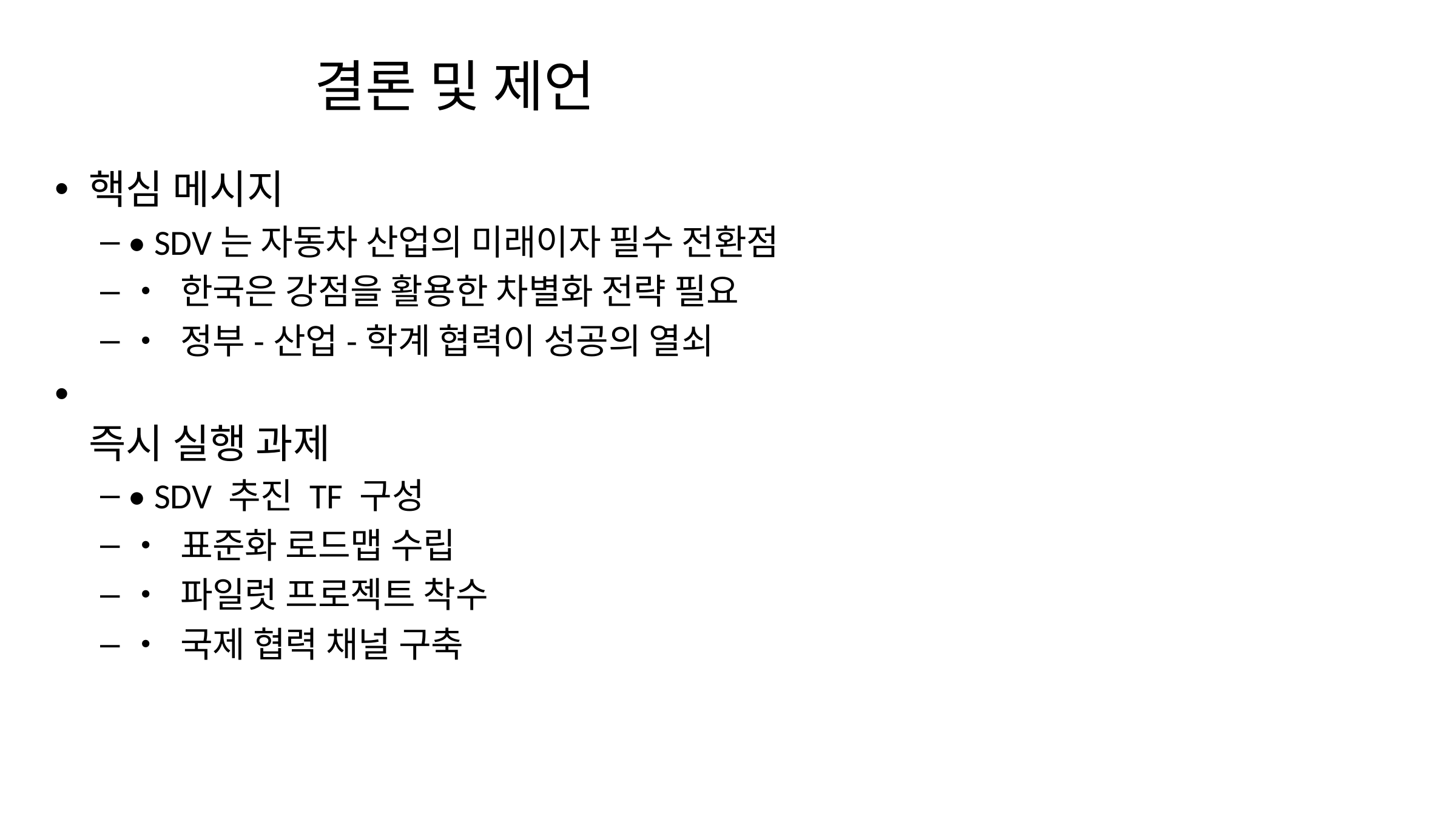

# 결론 및 제언
핵심 메시지
• SDV는 자동차 산업의 미래이자 필수 전환점
• 한국은 강점을 활용한 차별화 전략 필요
• 정부-산업-학계 협력이 성공의 열쇠
즉시 실행 과제
• SDV 추진 TF 구성
• 표준화 로드맵 수립
• 파일럿 프로젝트 착수
• 국제 협력 채널 구축